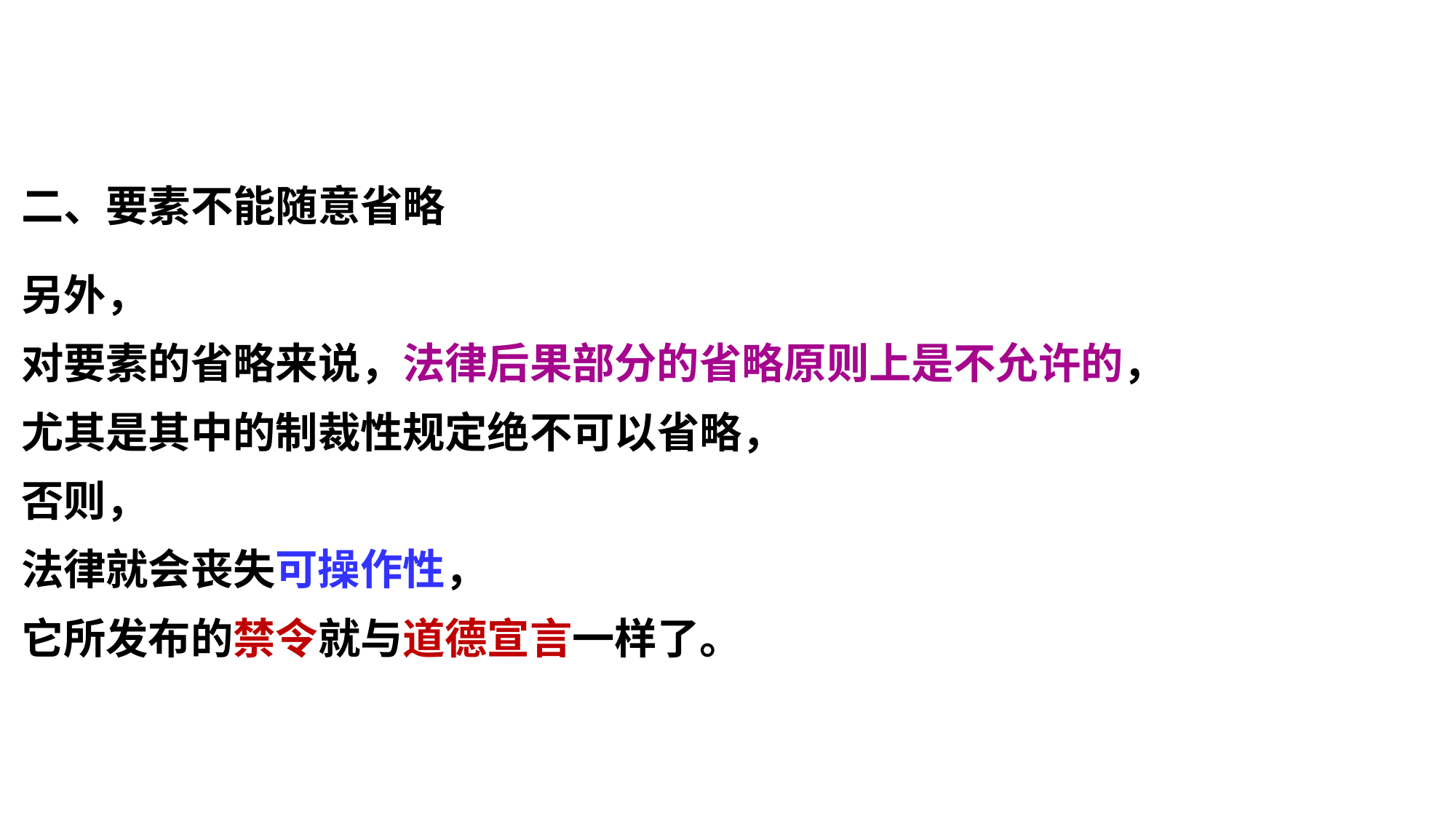

二、要素不能随意省略

另外，
对要素的省略来说，法律后果部分的省略原则上是不允许的，
尤其是其中的制裁性规定绝不可以省略，
否则，
法律就会丧失可操作性，
它所发布的禁令就与道德宣言一样了。